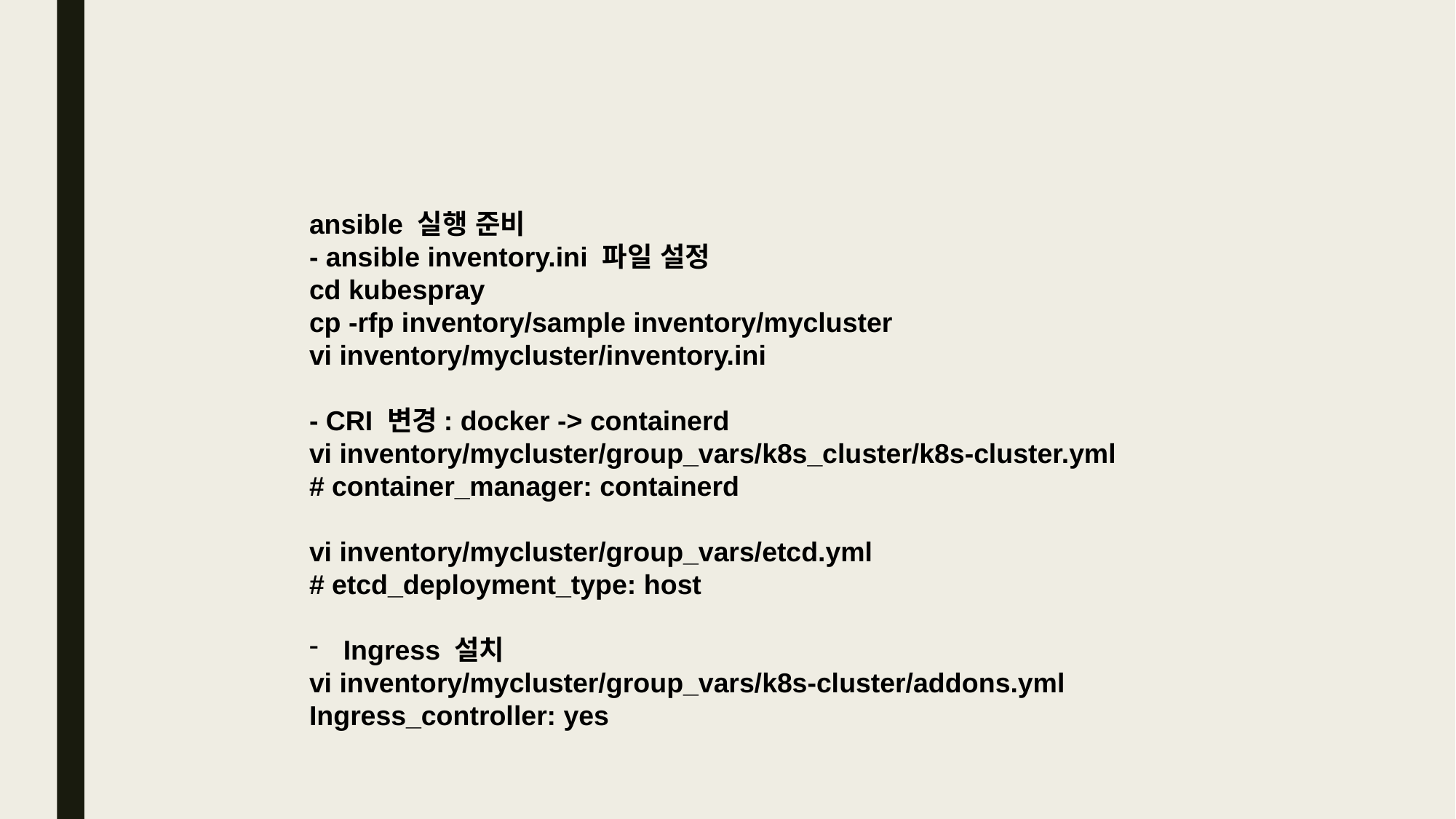

ansible 실행 준비
- ansible inventory.ini 파일 설정
cd kubespray
cp -rfp inventory/sample inventory/mycluster
vi inventory/mycluster/inventory.ini

- CRI 변경: docker -> containerd
vi inventory/mycluster/group_vars/k8s_cluster/k8s-cluster.yml
# container_manager: containerd

vi inventory/mycluster/group_vars/etcd.yml
# etcd_deployment_type: host

Ingress 설치
vi inventory/mycluster/group_vars/k8s-cluster/addons.yml
Ingress_controller: yes